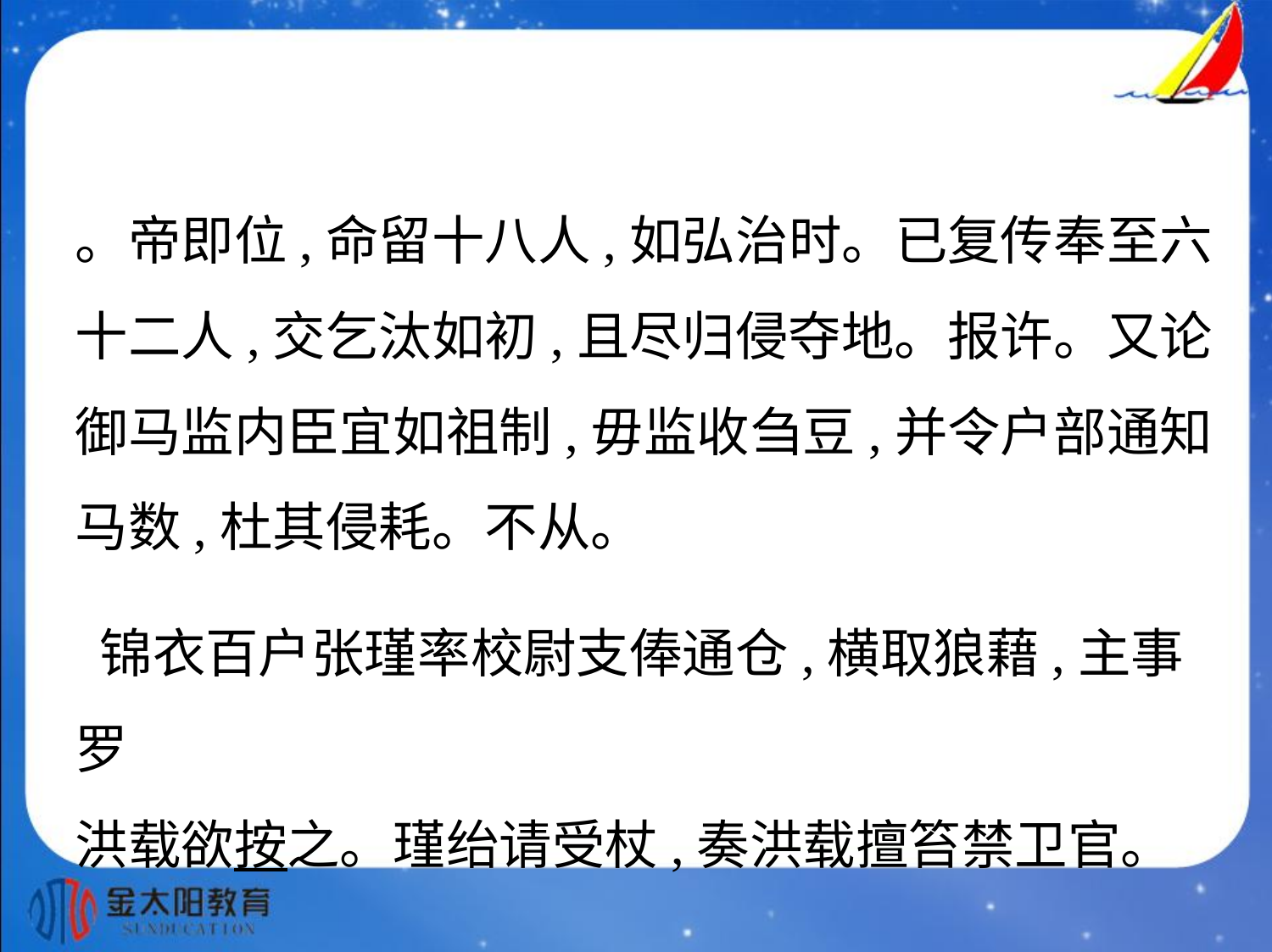

。帝即位,命留十八人,如弘治时。已复传奉至六
十二人,交乞汰如初,且尽归侵夺地。报许。又论
御马监内臣宜如祖制,毋监收刍豆,并令户部通知
马数,杜其侵耗。不从。
 锦衣百户张瑾率校尉支俸通仓,横取狼藉,主事罗
洪载欲按之。瑾绐请受杖,奏洪载擅笞禁卫官。